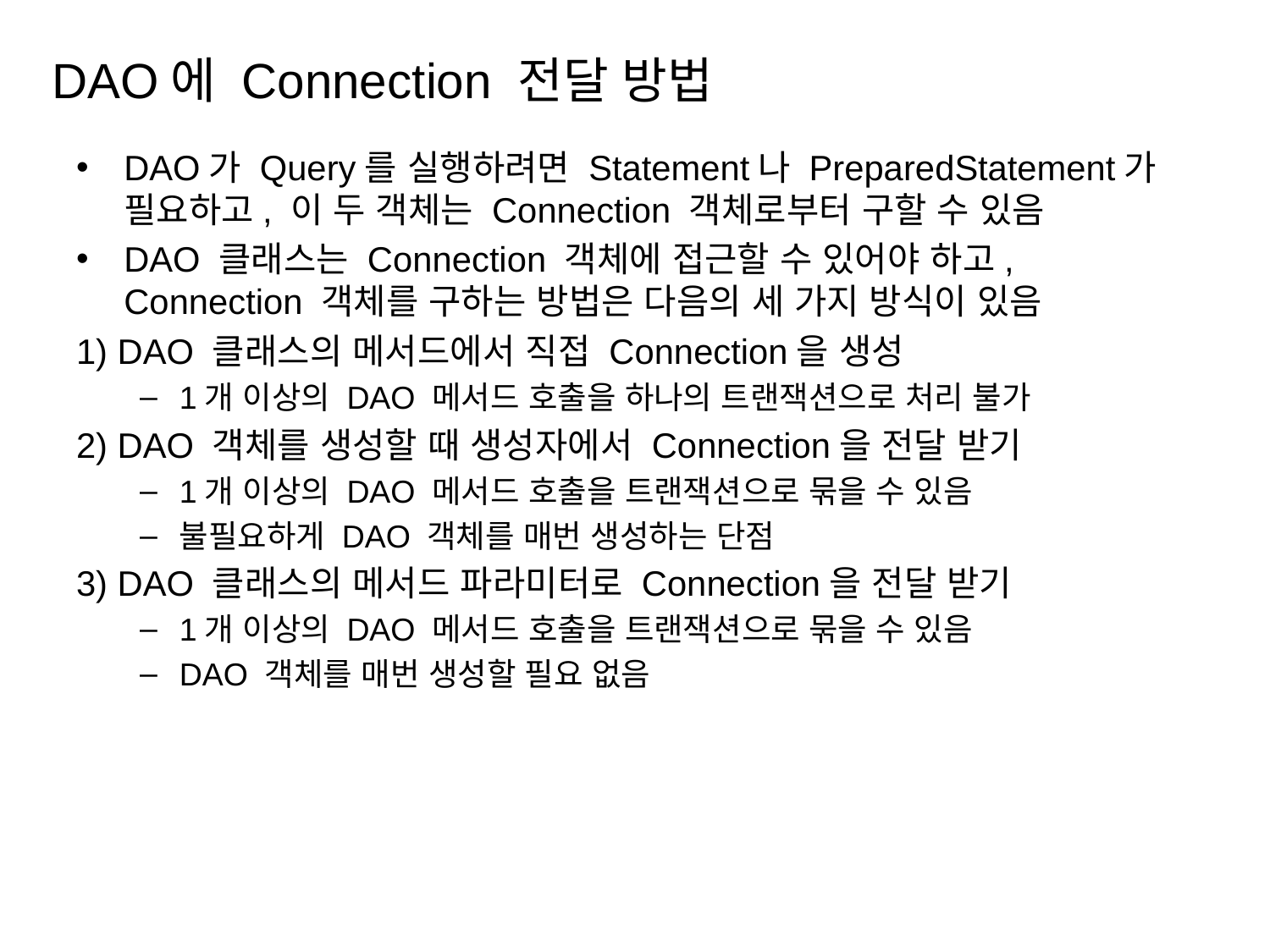

# DAO에 Connection 전달 방법
DAO가 Query를 실행하려면 Statement나 PreparedStatement가 필요하고, 이 두 객체는 Connection 객체로부터 구할 수 있음
DAO 클래스는 Connection 객체에 접근할 수 있어야 하고, Connection 객체를 구하는 방법은 다음의 세 가지 방식이 있음
1) DAO 클래스의 메서드에서 직접 Connection을 생성
1개 이상의 DAO 메서드 호출을 하나의 트랜잭션으로 처리 불가
2) DAO 객체를 생성할 때 생성자에서 Connection을 전달 받기
1개 이상의 DAO 메서드 호출을 트랜잭션으로 묶을 수 있음
불필요하게 DAO 객체를 매번 생성하는 단점
3) DAO 클래스의 메서드 파라미터로 Connection을 전달 받기
1개 이상의 DAO 메서드 호출을 트랜잭션으로 묶을 수 있음
DAO 객체를 매번 생성할 필요 없음